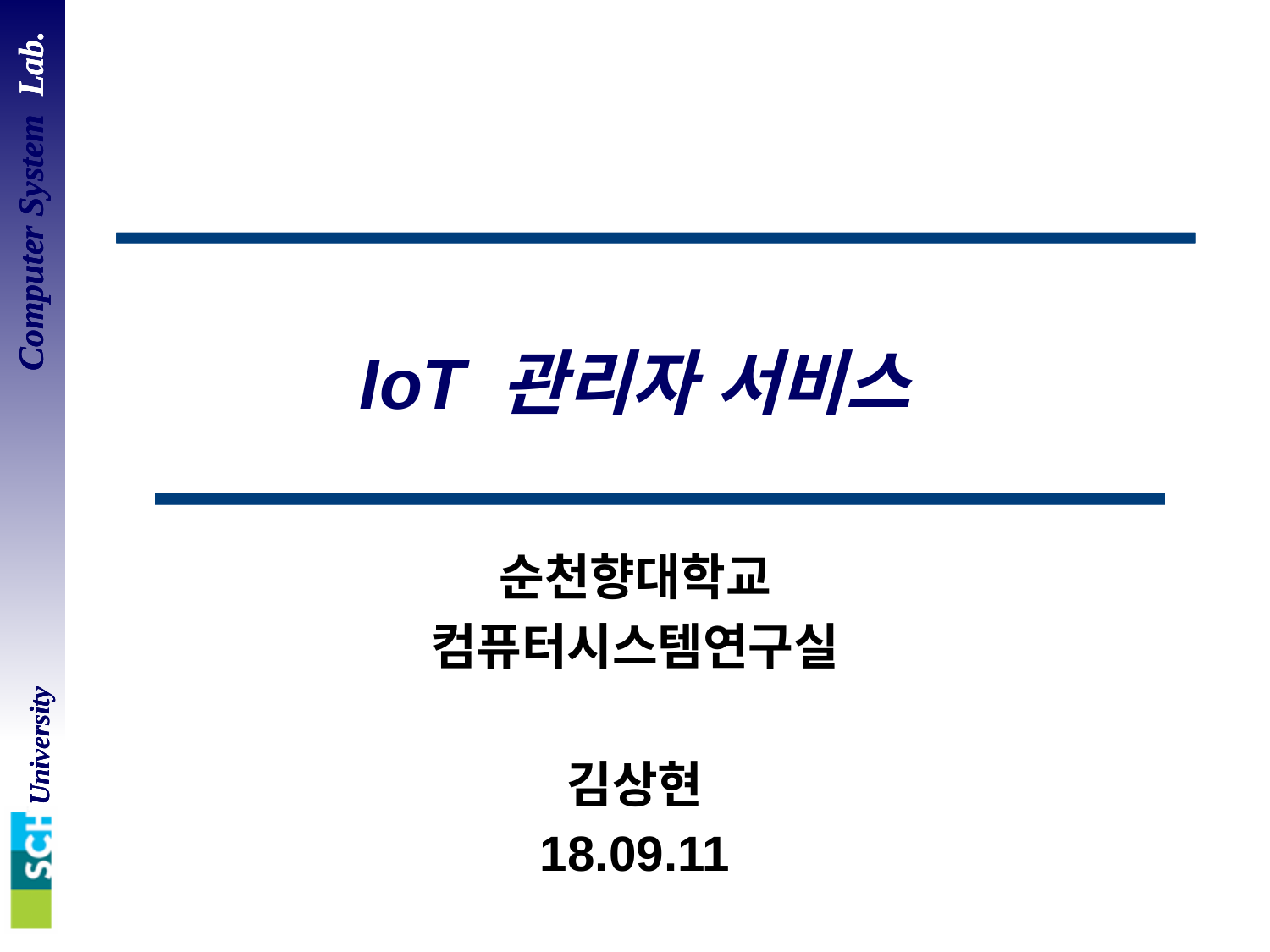

# IoT 관리자 서비스
순천향대학교
컴퓨터시스템연구실

김상현
18.09.11